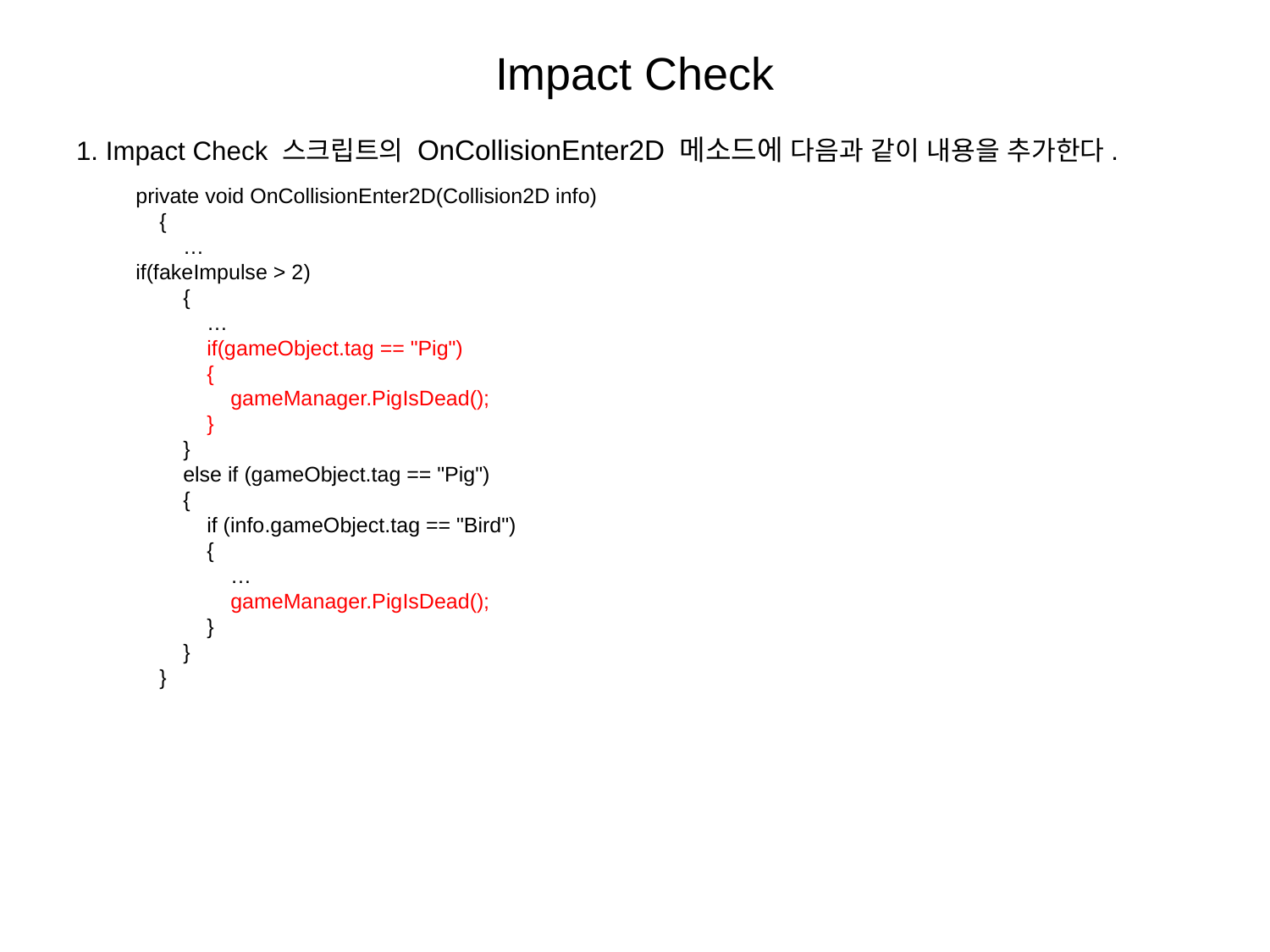

# Impact Check
1. Impact Check 스크립트의 OnCollisionEnter2D 메소드에 다음과 같이 내용을 추가한다.
private void OnCollisionEnter2D(Collision2D info)
    {
        …
if(fakeImpulse > 2)
        {
            …
            if(gameObject.tag == "Pig")
            {
                gameManager.PigIsDead();
            }
        }
        else if (gameObject.tag == "Pig")
        {
            if (info.gameObject.tag == "Bird")
            {
                …
                gameManager.PigIsDead();
            }
        }
    }